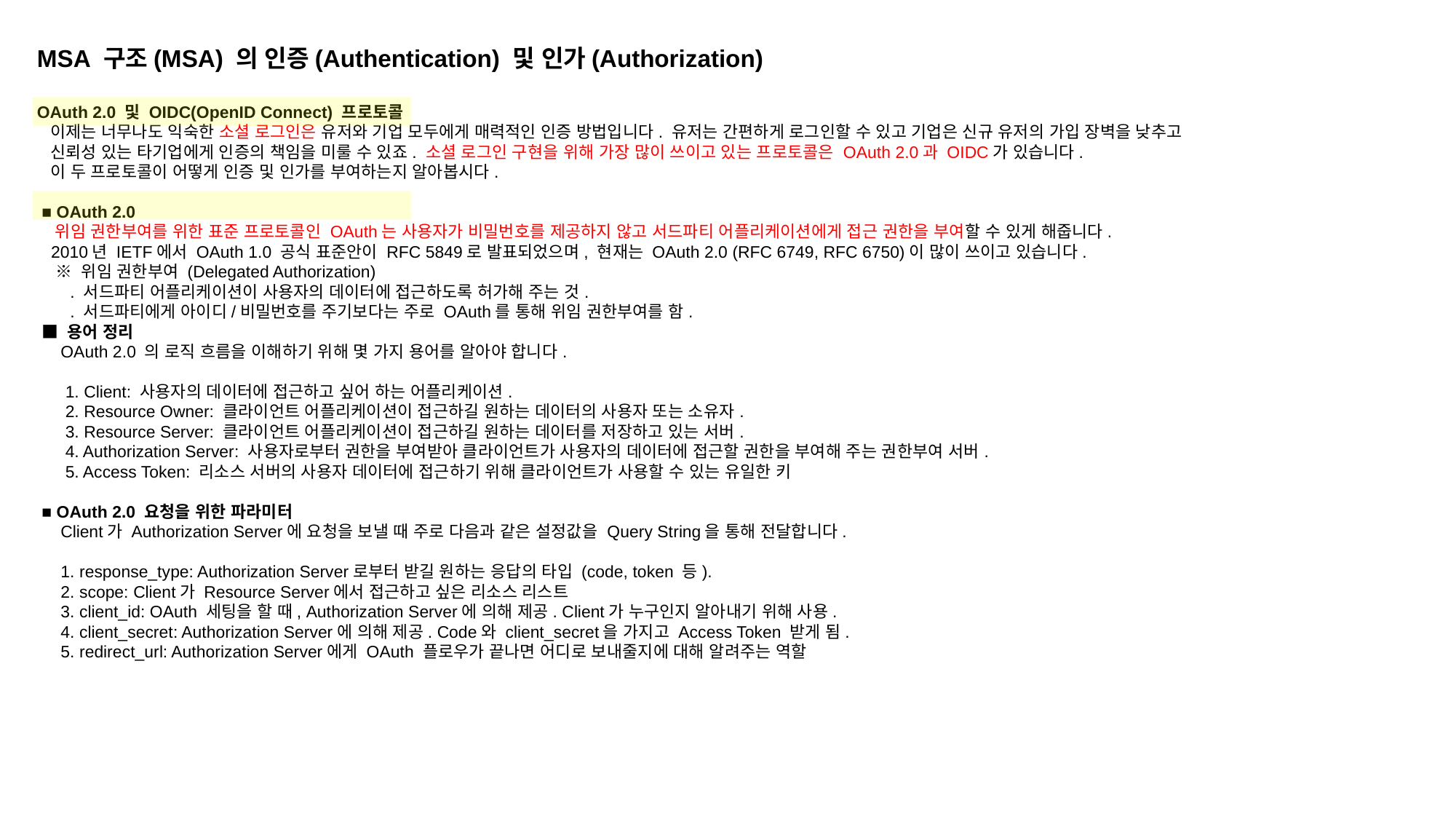

MSA 구조(MSA) 의 인증(Authentication) 및 인가(Authorization)

OAuth 2.0 및 OIDC(OpenID Connect) 프로토콜
  이제는 너무나도 익숙한 소셜 로그인은 유저와 기업 모두에게 매력적인 인증 방법입니다. 유저는 간편하게 로그인할 수 있고 기업은 신규 유저의 가입 장벽을 낮추고
  신뢰성 있는 타기업에게 인증의 책임을 미룰 수 있죠. 소셜 로그인 구현을 위해 가장 많이 쓰이고 있는 프로토콜은 OAuth 2.0과 OIDC가 있습니다.
  이 두 프로토콜이 어떻게 인증 및 인가를 부여하는지 알아봅시다.

 ■ OAuth 2.0
   위임 권한부여를 위한 표준 프로토콜인 OAuth는 사용자가 비밀번호를 제공하지 않고 서드파티 어플리케이션에게 접근 권한을 부여할 수 있게 해줍니다.
   2010년 IETF에서 OAuth 1.0 공식 표준안이 RFC 5849로 발표되었으며, 현재는 OAuth 2.0 (RFC 6749, RFC 6750)이 많이 쓰이고 있습니다.
    ※ 위임 권한부여 (Delegated Authorization)
       . 서드파티 어플리케이션이 사용자의 데이터에 접근하도록 허가해 주는 것.
       . 서드파티에게 아이디/비밀번호를 주기보다는 주로 OAuth를 통해 위임 권한부여를 함.
 ■ 용어 정리
     OAuth 2.0 의 로직 흐름을 이해하기 위해 몇 가지 용어를 알아야 합니다.

      1. Client: 사용자의 데이터에 접근하고 싶어 하는 어플리케이션.
      2. Resource Owner: 클라이언트 어플리케이션이 접근하길 원하는 데이터의 사용자 또는 소유자.
      3. Resource Server: 클라이언트 어플리케이션이 접근하길 원하는 데이터를 저장하고 있는 서버.
      4. Authorization Server: 사용자로부터 권한을 부여받아 클라이언트가 사용자의 데이터에 접근할 권한을 부여해 주는 권한부여 서버.
      5. Access Token: 리소스 서버의 사용자 데이터에 접근하기 위해 클라이언트가 사용할 수 있는 유일한 키

 ■ OAuth 2.0 요청을 위한 파라미터
     Client가 Authorization Server에 요청을 보낼 때 주로 다음과 같은 설정값을 Query String을 통해 전달합니다.

     1. response_type: Authorization Server로부터 받길 원하는 응답의 타입 (code, token 등).
     2. scope: Client가 Resource Server에서 접근하고 싶은 리소스 리스트
     3. client_id: OAuth 세팅을 할 때, Authorization Server에 의해 제공. Client가 누구인지 알아내기 위해 사용.
     4. client_secret: Authorization Server에 의해 제공. Code와 client_secret을 가지고 Access Token 받게 됨.
     5. redirect_url: Authorization Server에게 OAuth 플로우가 끝나면 어디로 보내줄지에 대해 알려주는 역할